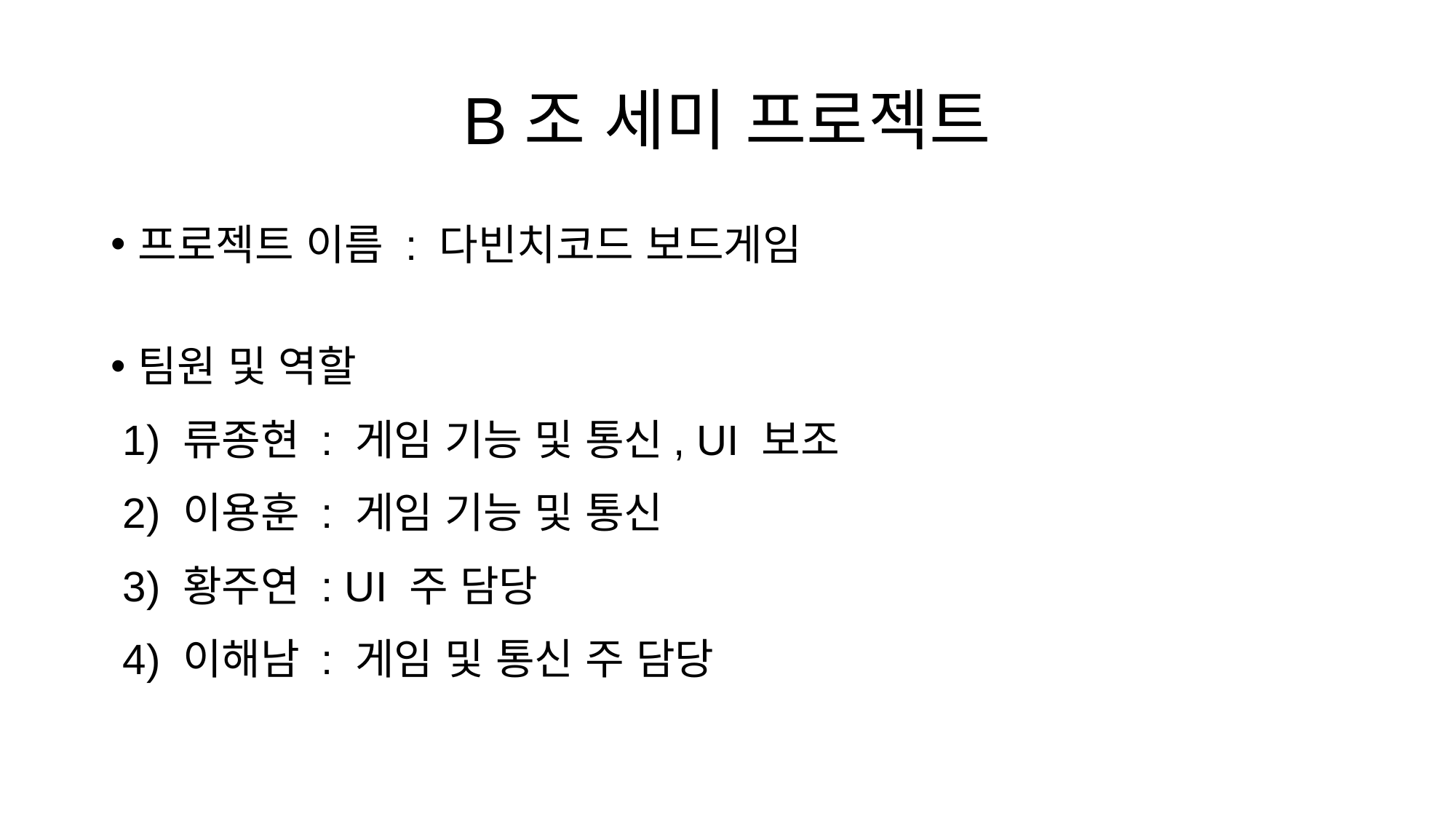

# B조 세미 프로젝트
프로젝트 이름 : 다빈치코드 보드게임

팀원 및 역할
 1) 류종현 : 게임 기능 및 통신, UI 보조
 2) 이용훈 : 게임 기능 및 통신
 3) 황주연 : UI 주 담당
 4) 이해남 : 게임 및 통신 주 담당